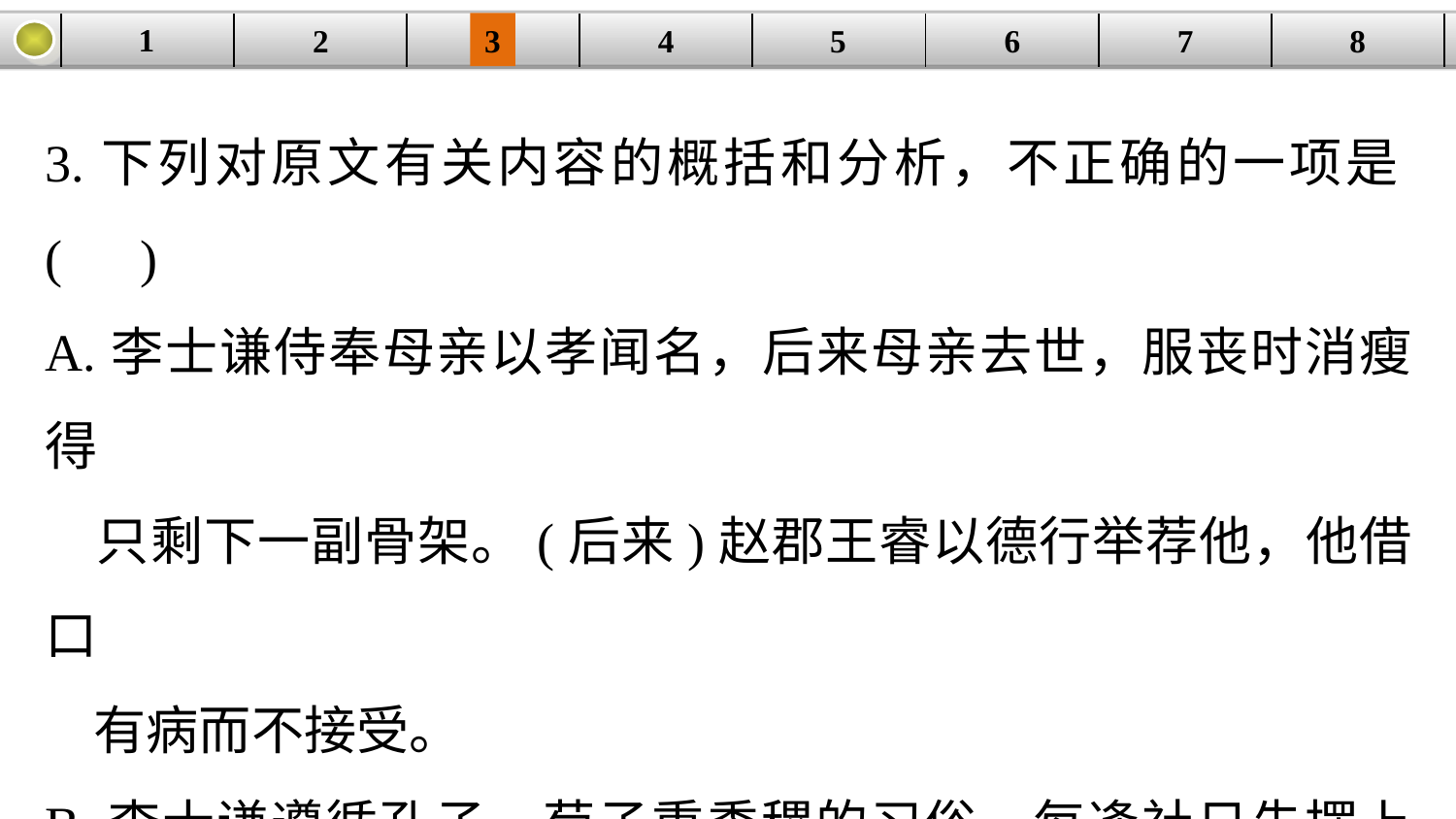

1
3
4
5
6
8
2
|  |  |  |  |  |  |  |  |
| --- | --- | --- | --- | --- | --- | --- | --- |
7

3.下列对原文有关内容的概括和分析，不正确的一项是(　)
A.李士谦侍奉母亲以孝闻名，后来母亲去世，服丧时消瘦得
   只剩下一副骨架。(后来)赵郡王睿以德行举荐他，他借口
   有病而不接受。
B.李士谦遵循孔子、荀子重黍稷的习俗，每逢社日先摆上黍
   米饭。前来聚会的亲朋从士谦身上看到了君子的德行，自
   愧不如。